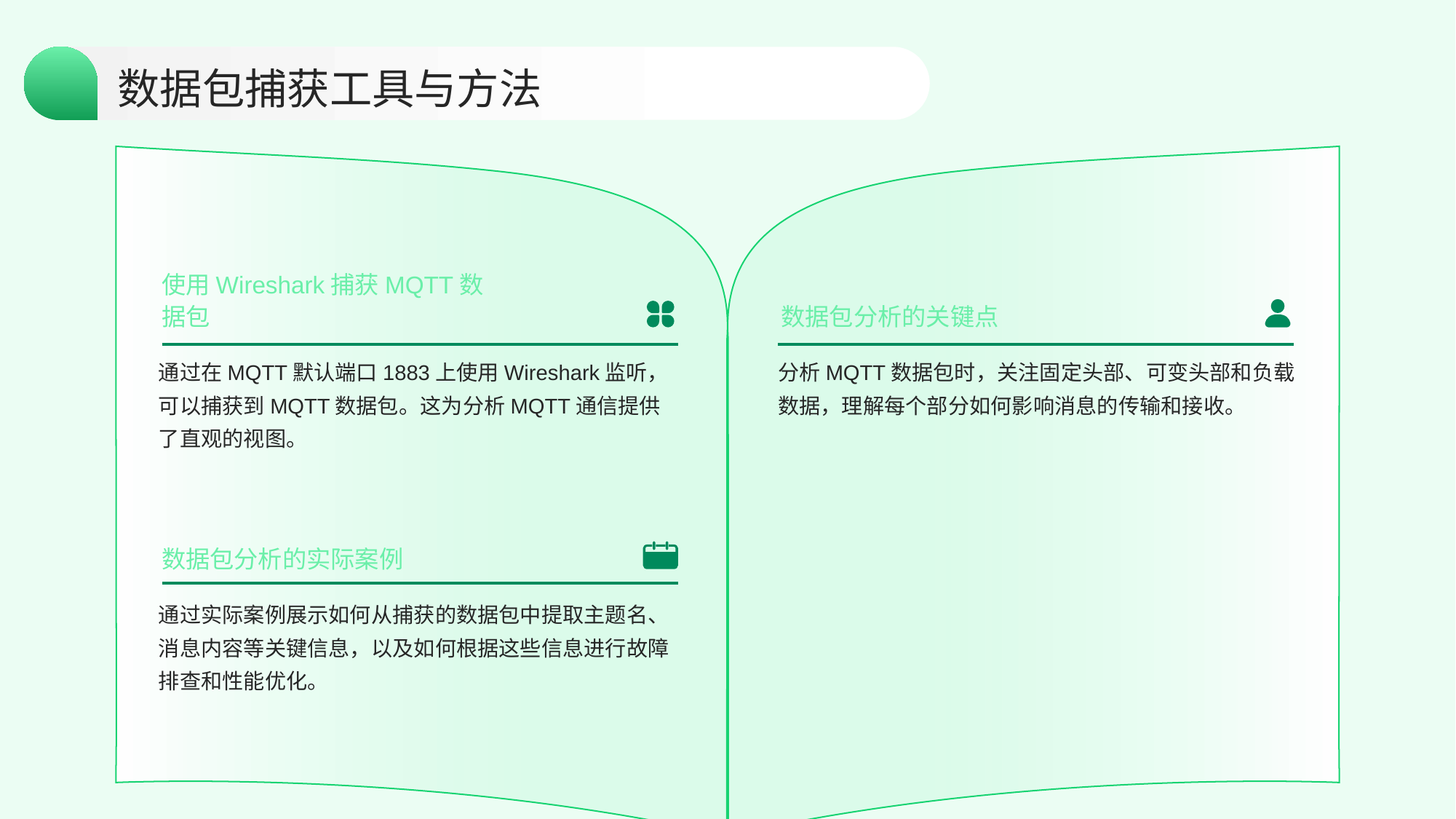

数据包捕获工具与方法

使用Wireshark捕获MQTT数据包
数据包分析的关键点

通过在MQTT默认端口1883上使用Wireshark监听，可以捕获到MQTT数据包。这为分析MQTT通信提供了直观的视图。
分析MQTT数据包时，关注固定头部、可变头部和负载数据，理解每个部分如何影响消息的传输和接收。
数据包分析的实际案例

通过实际案例展示如何从捕获的数据包中提取主题名、消息内容等关键信息，以及如何根据这些信息进行故障排查和性能优化。